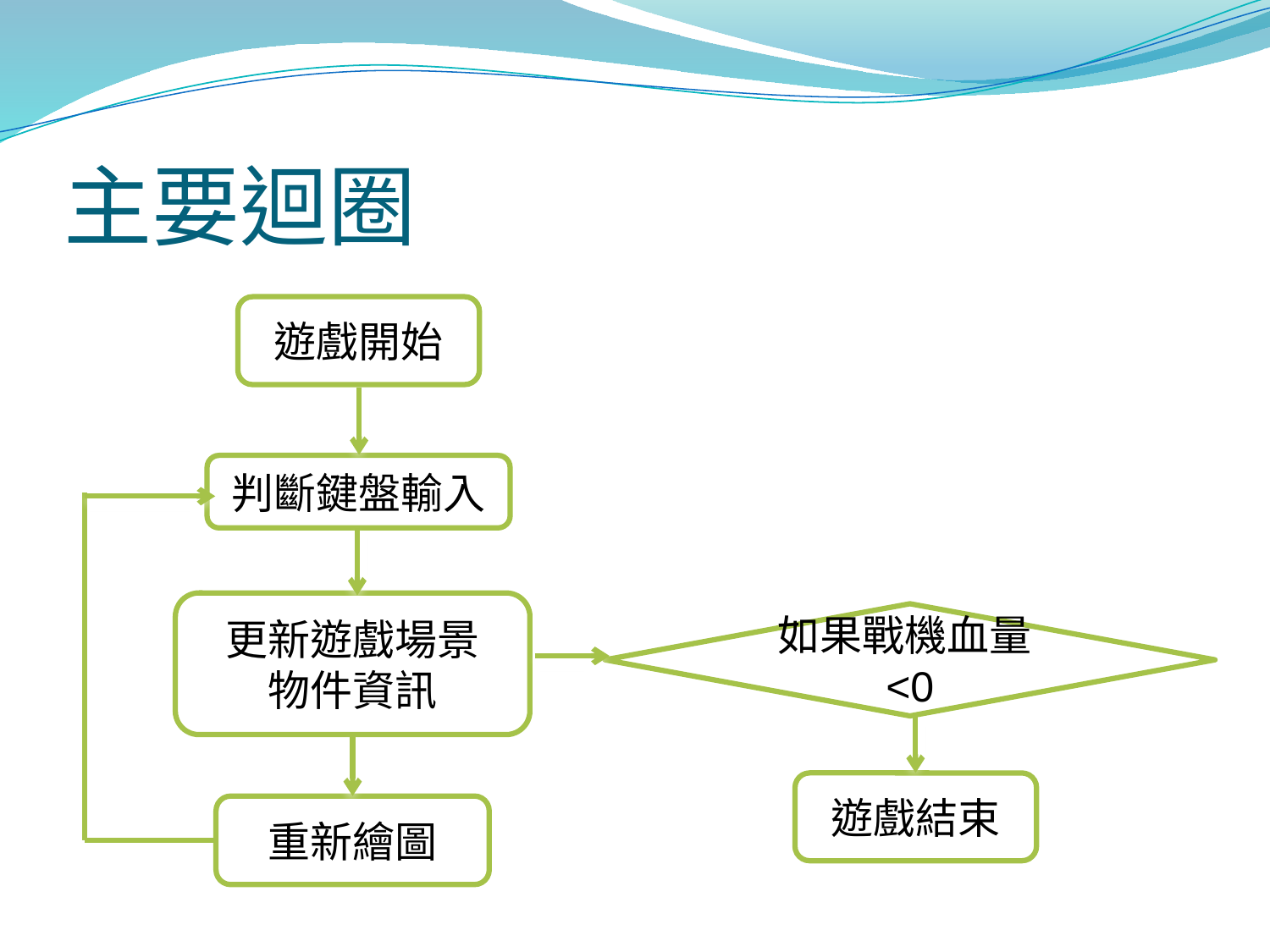

# 主要迴圈
遊戲開始
判斷鍵盤輸入
更新遊戲場景
物件資訊
如果戰機血量<0
遊戲結束
重新繪圖